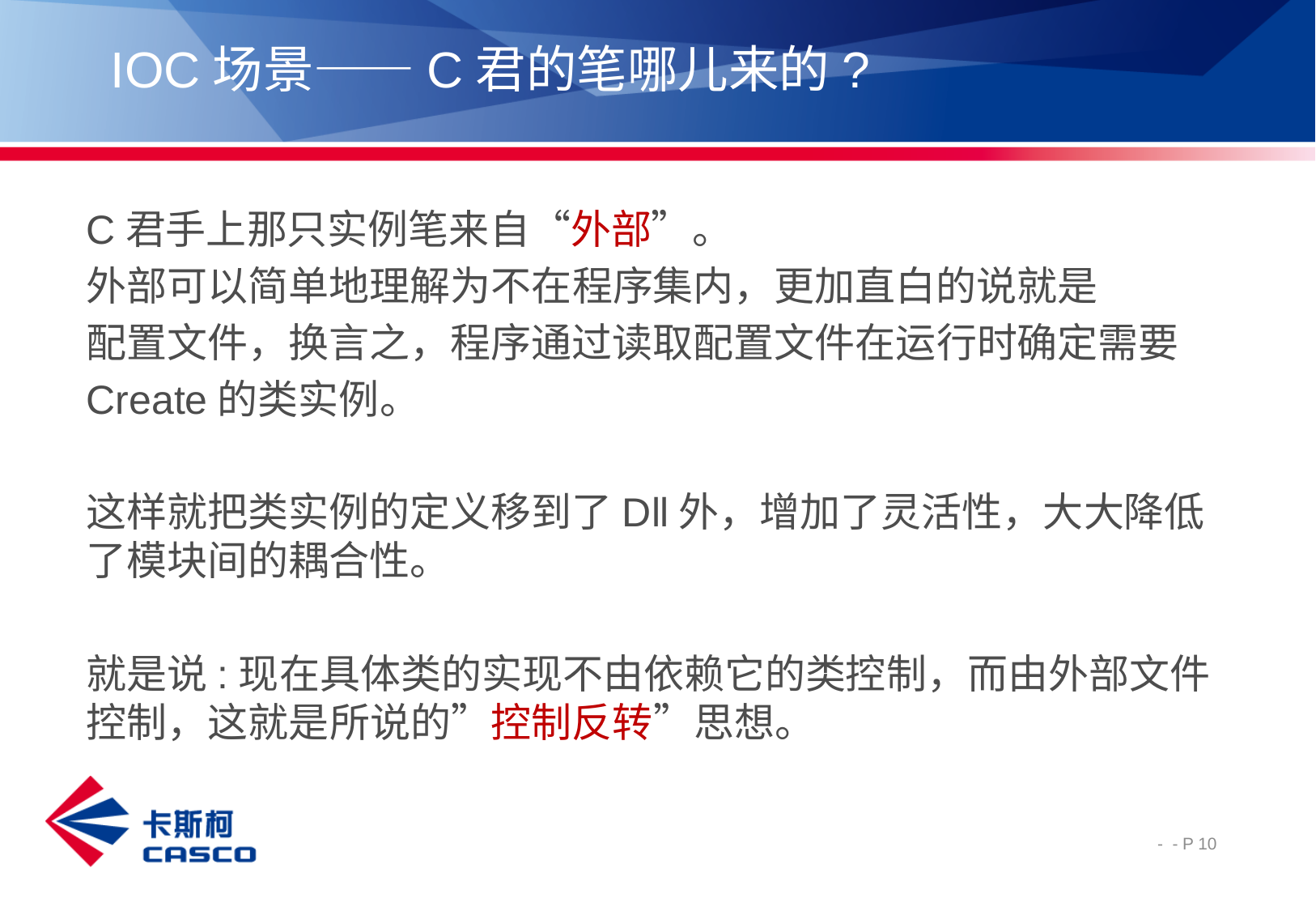

# IOC场景——C君的笔哪儿来的?
C君手上那只实例笔来自“外部”。
外部可以简单地理解为不在程序集内，更加直白的说就是
配置文件，换言之，程序通过读取配置文件在运行时确定需要
Create的类实例。

这样就把类实例的定义移到了Dll外，增加了灵活性，大大降低了模块间的耦合性。

就是说:现在具体类的实现不由依赖它的类控制，而由外部文件控制，这就是所说的”控制反转”思想。

 -  - P 10